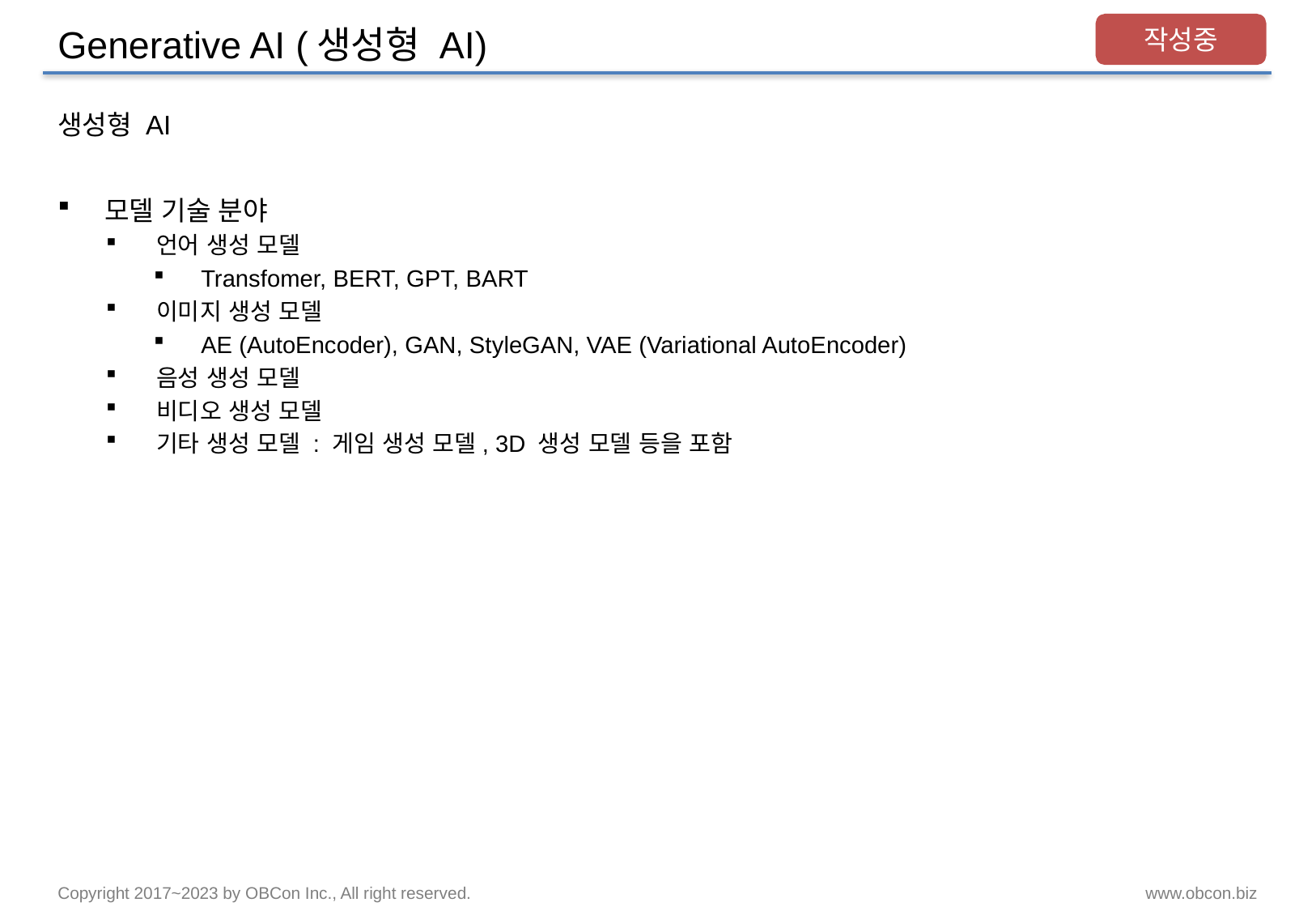

# Generative AI (생성형 AI)
작성중
생성형 AI
모델 기술 분야
언어 생성 모델
Transfomer, BERT, GPT, BART
이미지 생성 모델
AE (AutoEncoder), GAN, StyleGAN, VAE (Variational AutoEncoder)
음성 생성 모델
비디오 생성 모델
기타 생성 모델 : 게임 생성 모델, 3D 생성 모델 등을 포함